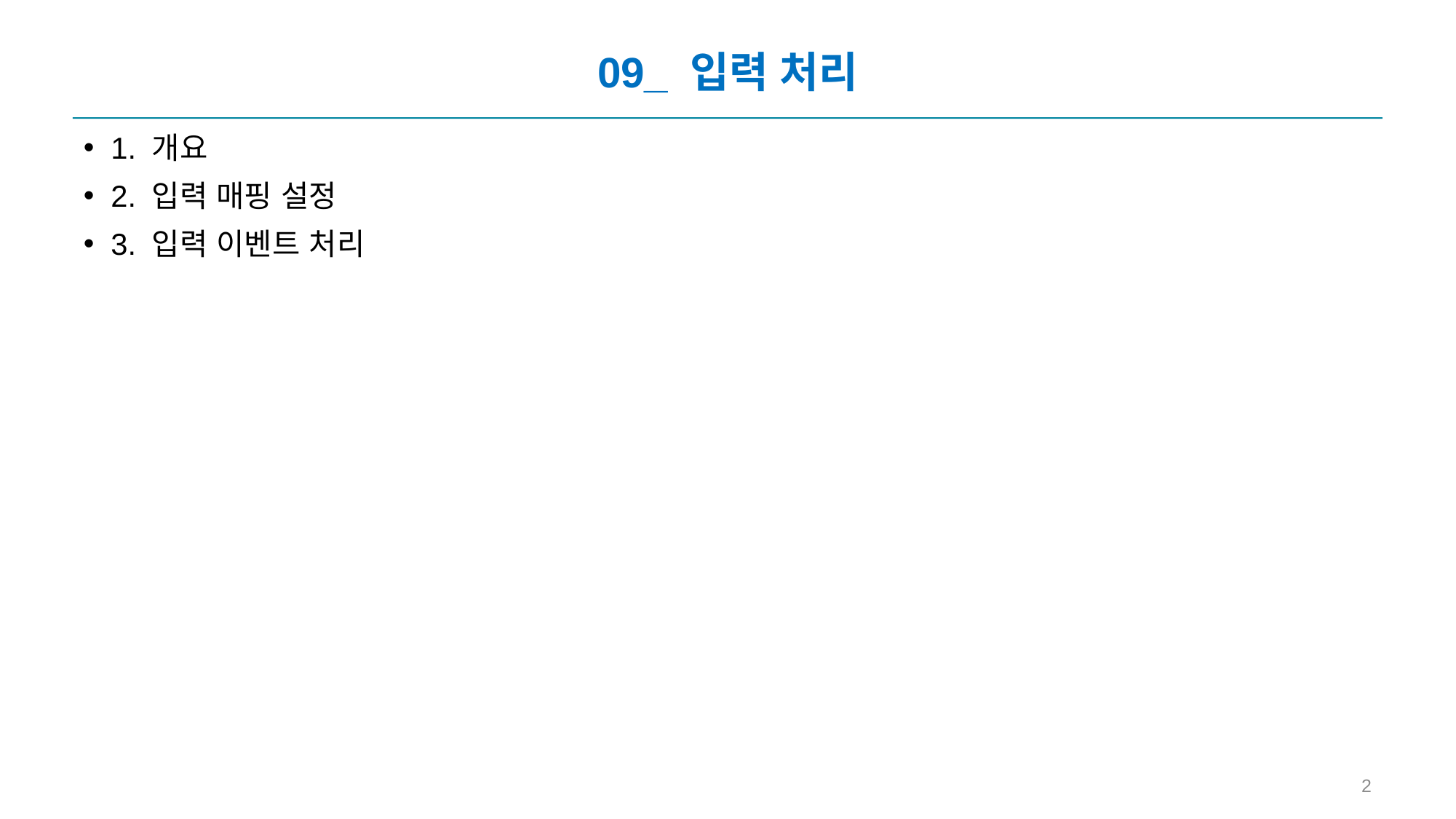

# 09_ 입력 처리
1. 개요
2. 입력 매핑 설정
3. 입력 이벤트 처리

2